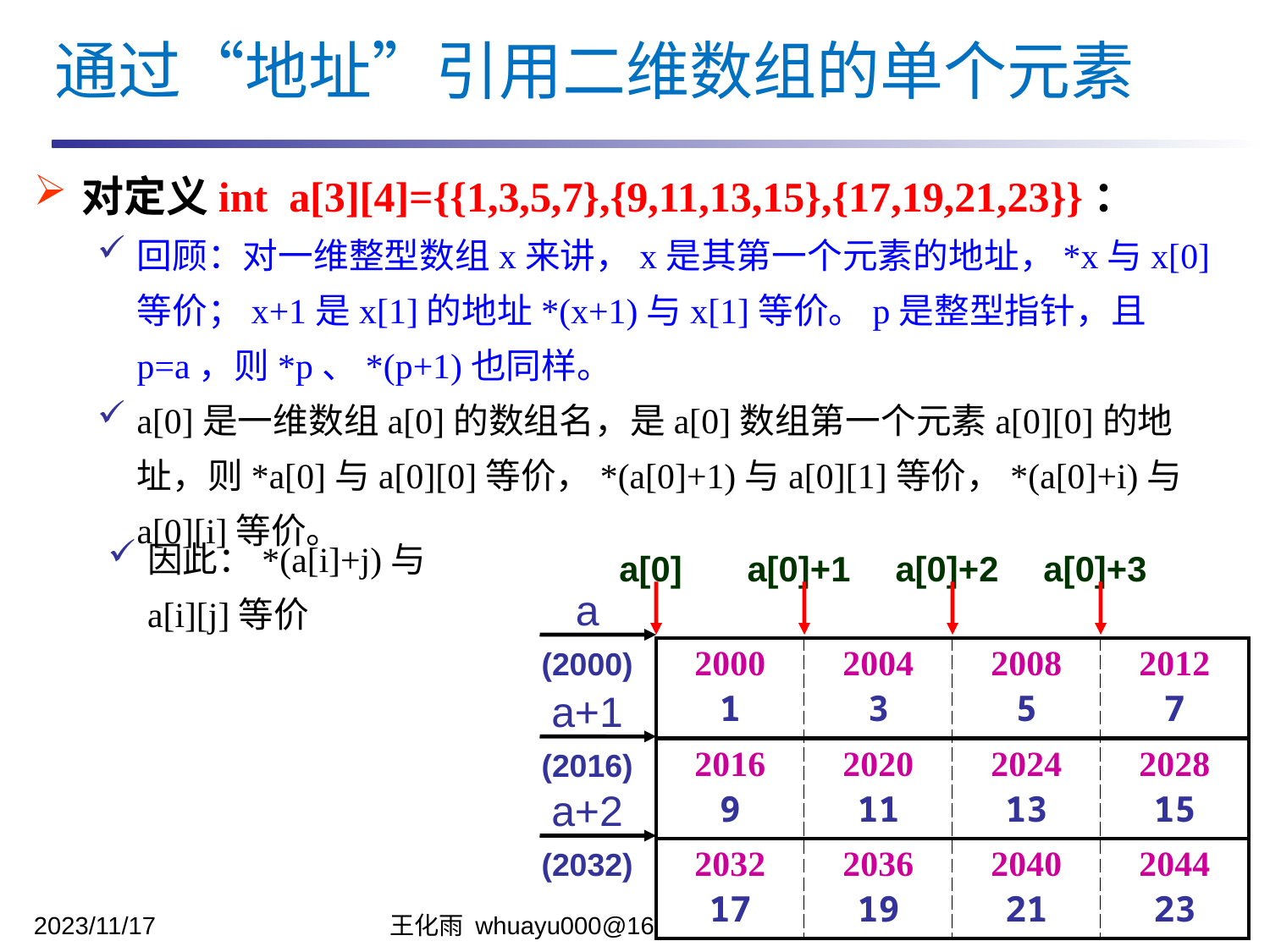

通过“地址”引用二维数组的单个元素
对定义int  a[3][4]={{1,3,5,7},{9,11,13,15},{17,19,21,23}}：
回顾：对一维整型数组x来讲，x是其第一个元素的地址，*x与x[0]等价；x+1是x[1]的地址*(x+1)与x[1]等价。p是整型指针，且p=a，则*p、*(p+1)也同样。
a[0]是一维数组a[0]的数组名，是a[0]数组第一个元素a[0][0]的地址，则*a[0]与a[0][0]等价，*(a[0]+1)与a[0][1]等价，*(a[0]+i)与a[0][i]等价。
因此：*(a[i]+j)与a[i][j]等价
a[0]
a[0]+1
a[0]+2
a[0]+3

a

| 2000 1 | 2004 3 | 2008 5 | 2012 7 |
| --- | --- | --- | --- |
| 2016 9 | 2020 11 | 2024 13 | 2028 15 |
| 2032 17 | 2036 19 | 2040 21 | 2044 23 |
(2000)
a+1

(2016)
a+2

(2032)
2023/11/17
王化雨 whuayu000@163.com 13306442222
32/43